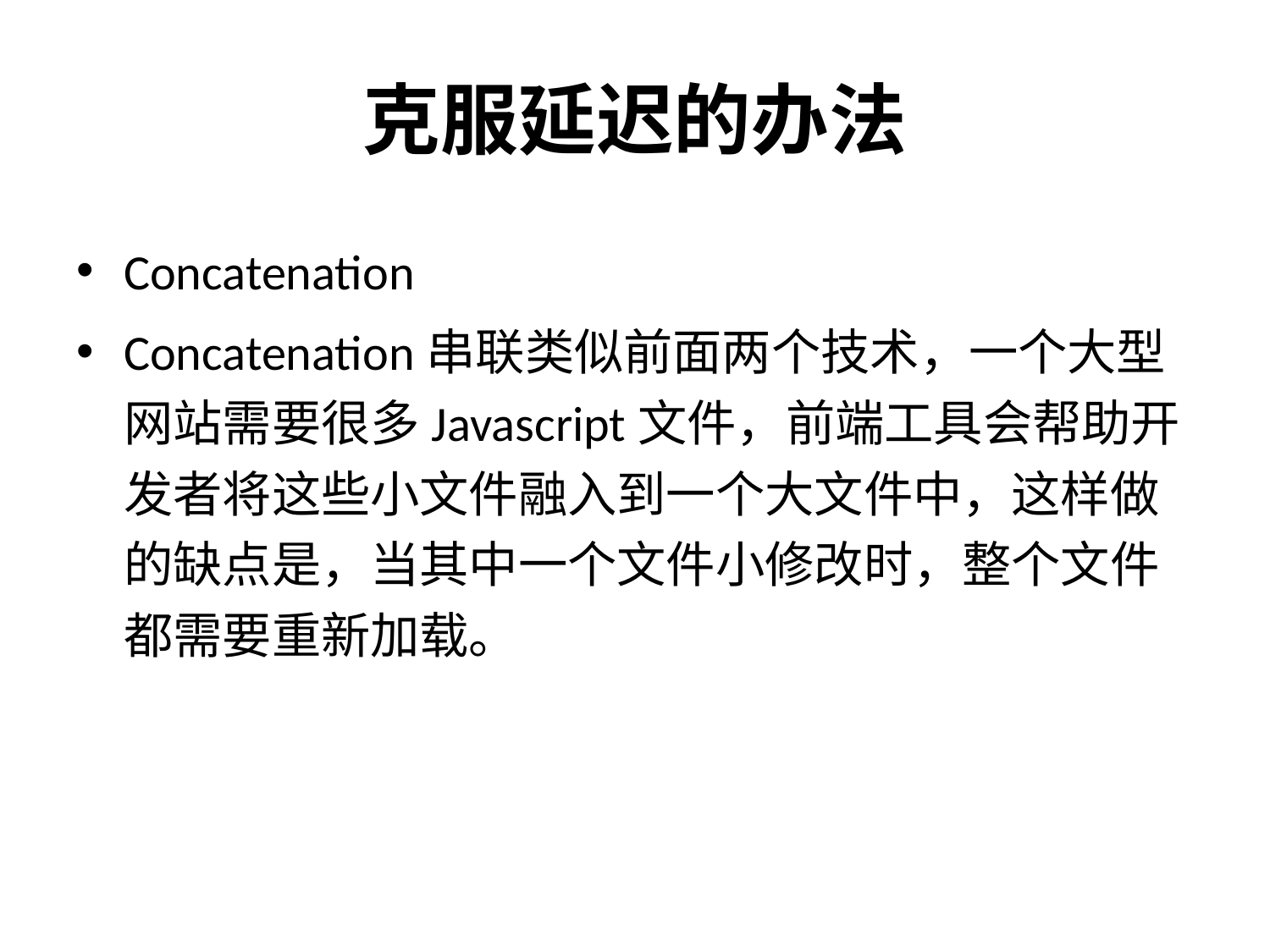

# 克服延迟的办法
Concatenation
Concatenation串联类似前面两个技术，一个大型网站需要很多Javascript文件，前端工具会帮助开发者将这些小文件融入到一个大文件中，这样做的缺点是，当其中一个文件小修改时，整个文件都需要重新加载。